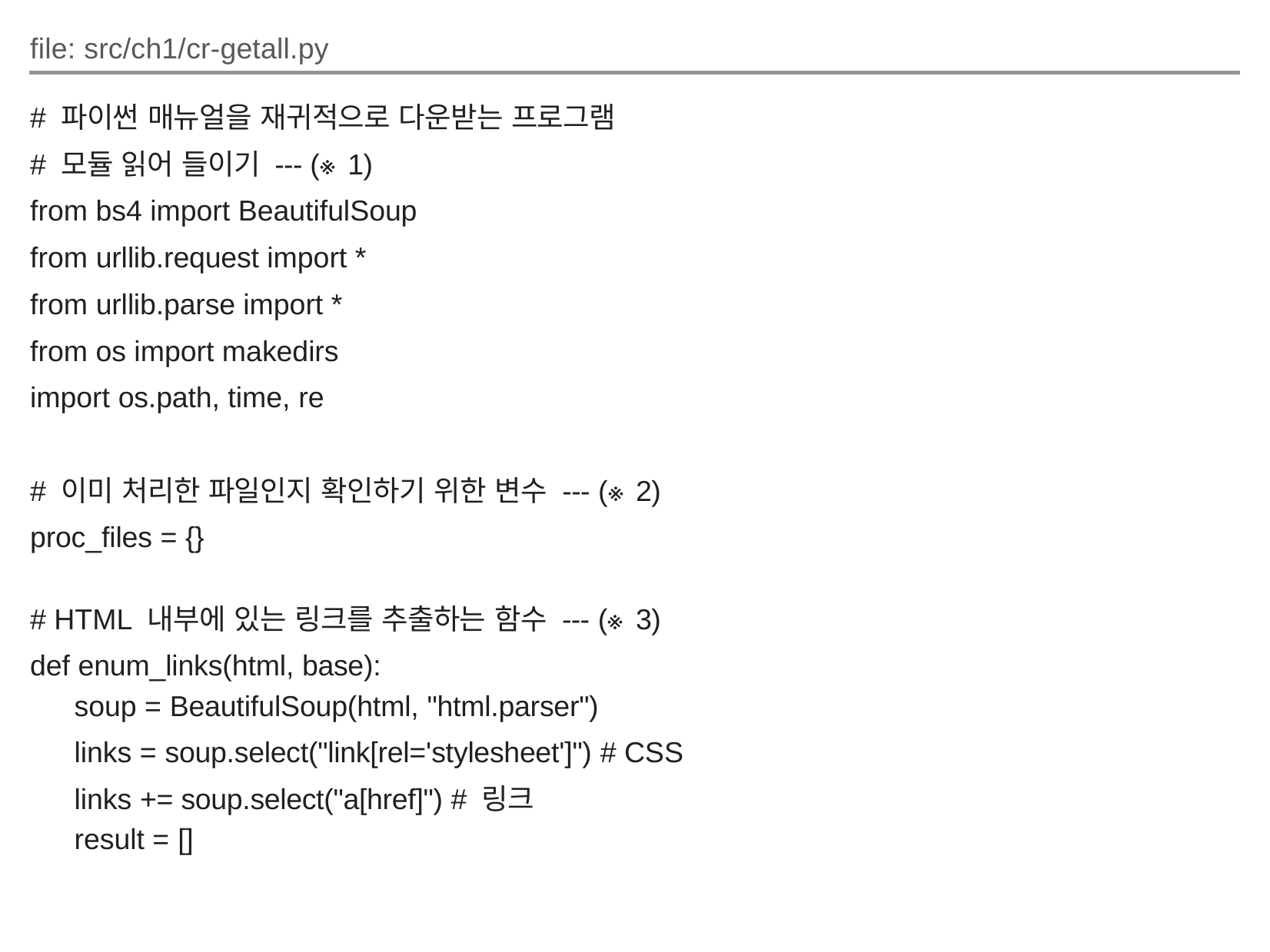

file: src/ch1/cr-getall.py

# 파이썬 매뉴얼을 재귀적으로 다운받는 프로그램
# 모듈 읽어 들이기 --- (※1)
from bs4 import BeautifulSoup
from urllib.request import *
from urllib.parse import *
from os import makedirs
import os.path, time, re

# 이미 처리한 파일인지 확인하기 위한 변수 --- (※2)
proc_files = {}

# HTML 내부에 있는 링크를 추출하는 함수 --- (※3)
def enum_links(html, base):
soup = BeautifulSoup(html, "html.parser")
links = soup.select("link[rel='stylesheet']") # CSS
links += soup.select("a[href]") # 링크
result = []